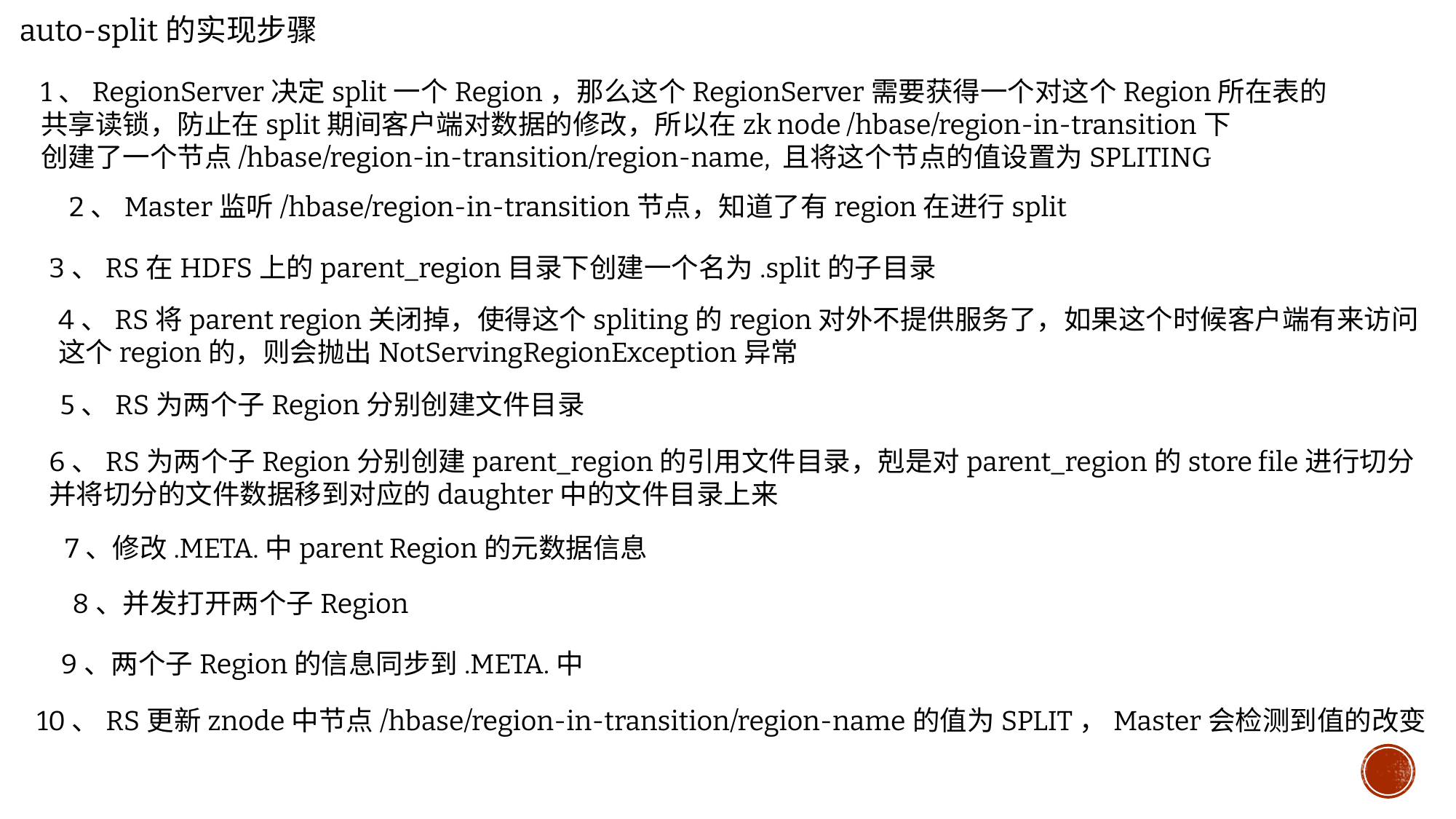

auto-split的实现步骤
1、RegionServer决定split一个Region，那么这个RegionServer需要获得一个对这个Region所在表的
共享读锁，防止在split期间客户端对数据的修改，所以在zk node /hbase/region-in-transition下
创建了一个节点/hbase/region-in-transition/region-name, 且将这个节点的值设置为SPLITING
2、Master监听/hbase/region-in-transition节点，知道了有region在进行split
3、RS在HDFS上的parent_region目录下创建一个名为.split的子目录
4、RS将parent region关闭掉，使得这个spliting的region对外不提供服务了，如果这个时候客户端有来访问
这个region的，则会抛出NotServingRegionException异常
5、RS为两个子Region分别创建文件目录
6、RS为两个子Region分别创建parent_region的引用文件目录，剋是对parent_region的store file进行切分
并将切分的文件数据移到对应的daughter中的文件目录上来
7、修改.META.中parent Region的元数据信息
8、并发打开两个子Region
9、两个子Region的信息同步到.META.中
10、RS更新znode中节点/hbase/region-in-transition/region-name的值为SPLIT，Master会检测到值的改变